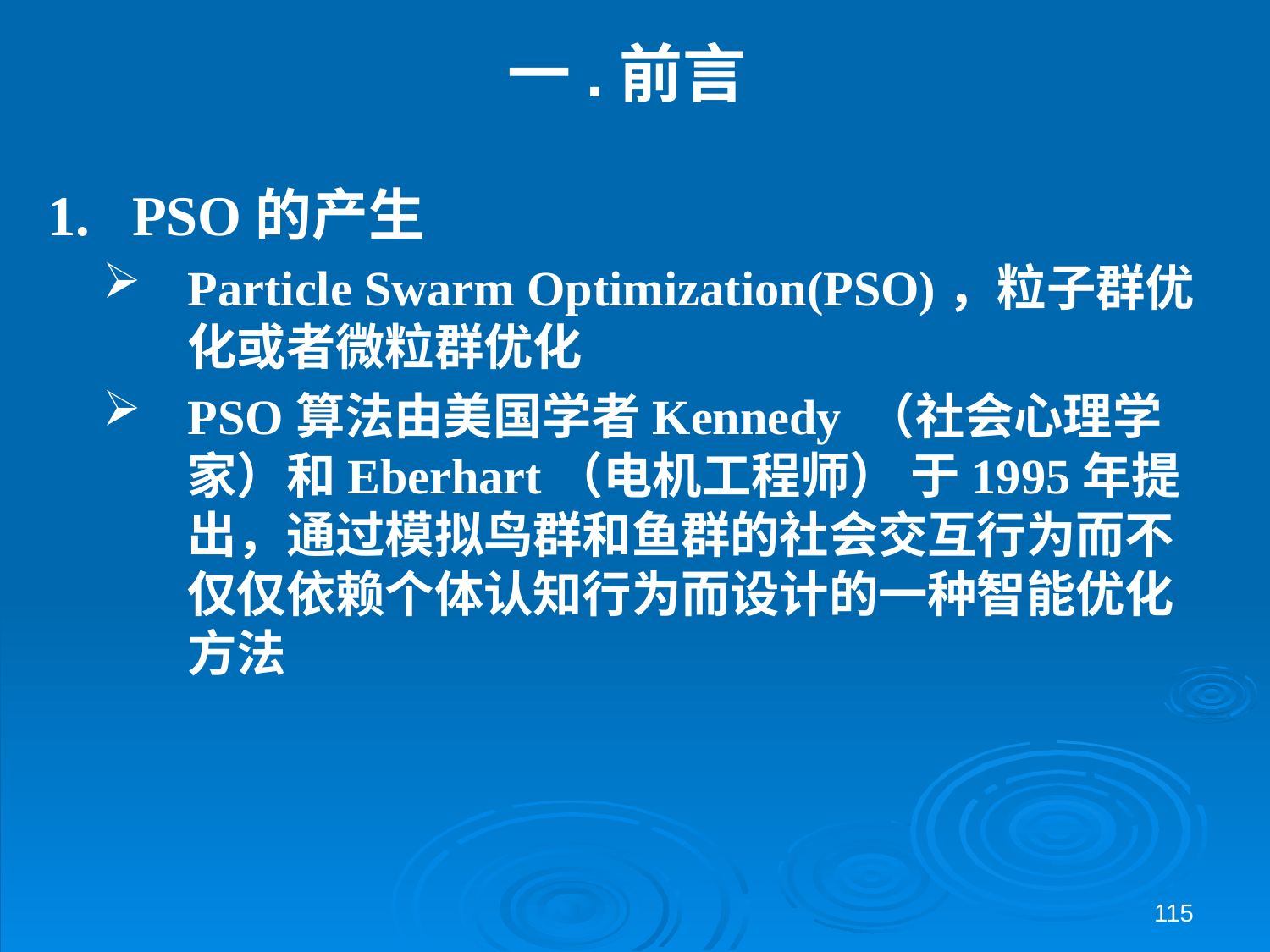

# 一.前言
PSO的产生
Particle Swarm Optimization(PSO)，粒子群优化或者微粒群优化
PSO算法由美国学者Kennedy （社会心理学家）和Eberhart（电机工程师） 于1995年提出，通过模拟鸟群和鱼群的社会交互行为而不仅仅依赖个体认知行为而设计的一种智能优化方法
115